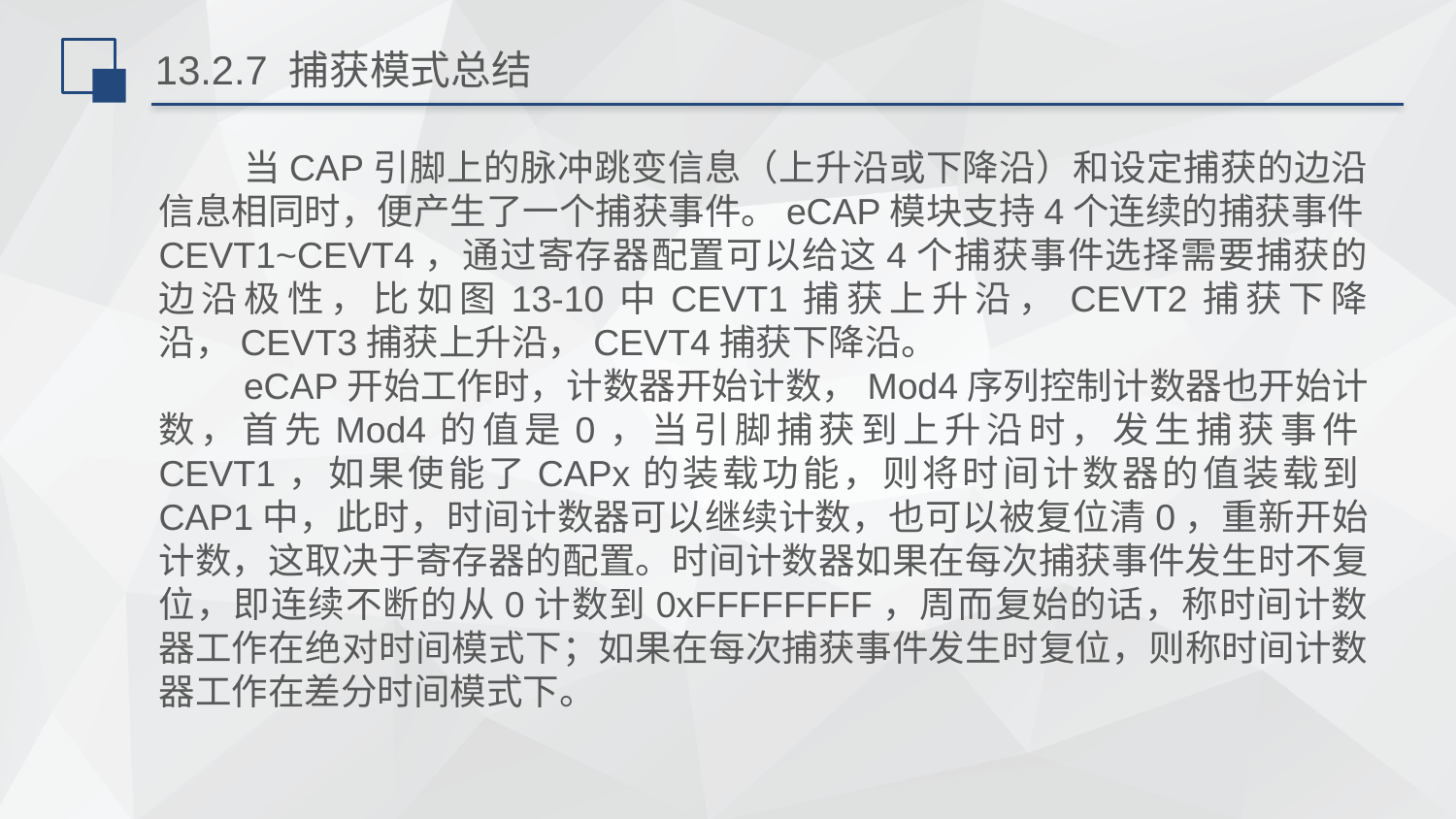

# 13.2.7 捕获模式总结
当CAP引脚上的脉冲跳变信息（上升沿或下降沿）和设定捕获的边沿信息相同时，便产生了一个捕获事件。eCAP模块支持4个连续的捕获事件CEVT1~CEVT4，通过寄存器配置可以给这4个捕获事件选择需要捕获的边沿极性，比如图13-10中CEVT1捕获上升沿，CEVT2捕获下降沿，CEVT3捕获上升沿，CEVT4捕获下降沿。
eCAP开始工作时，计数器开始计数，Mod4序列控制计数器也开始计数，首先Mod4的值是0，当引脚捕获到上升沿时，发生捕获事件CEVT1，如果使能了CAPx的装载功能，则将时间计数器的值装载到CAP1中，此时，时间计数器可以继续计数，也可以被复位清0，重新开始计数，这取决于寄存器的配置。时间计数器如果在每次捕获事件发生时不复位，即连续不断的从0计数到0xFFFFFFFF，周而复始的话，称时间计数器工作在绝对时间模式下；如果在每次捕获事件发生时复位，则称时间计数器工作在差分时间模式下。